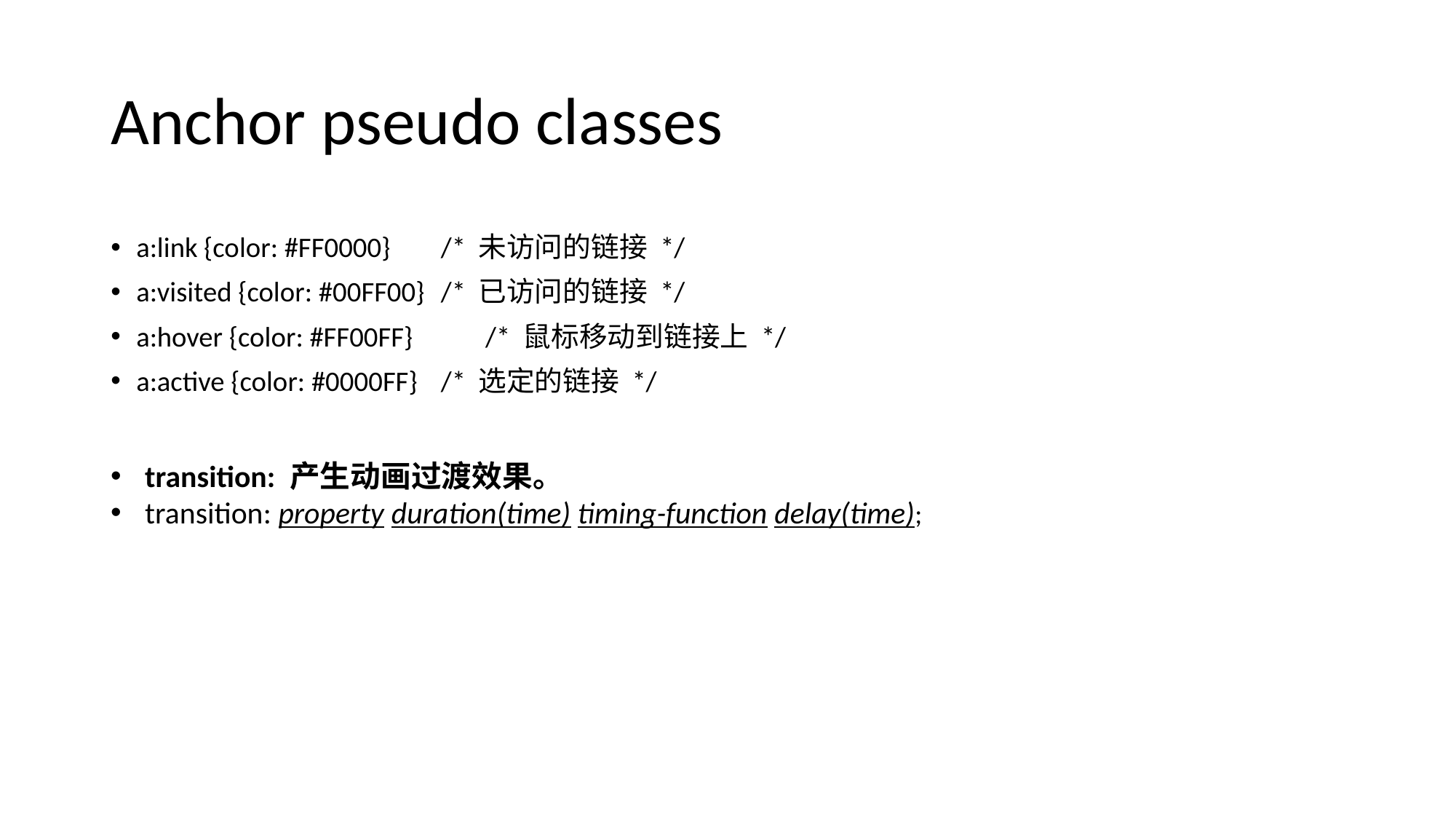

# Anchor pseudo classes
a:link {color: #FF0000}		/* 未访问的链接 */
a:visited {color: #00FF00}	/* 已访问的链接 */
a:hover {color: #FF00FF}	       /* 鼠标移动到链接上 */
a:active {color: #0000FF}	/* 选定的链接 */

transition: 产生动画过渡效果。
transition: property duration(time) timing-function delay(time);